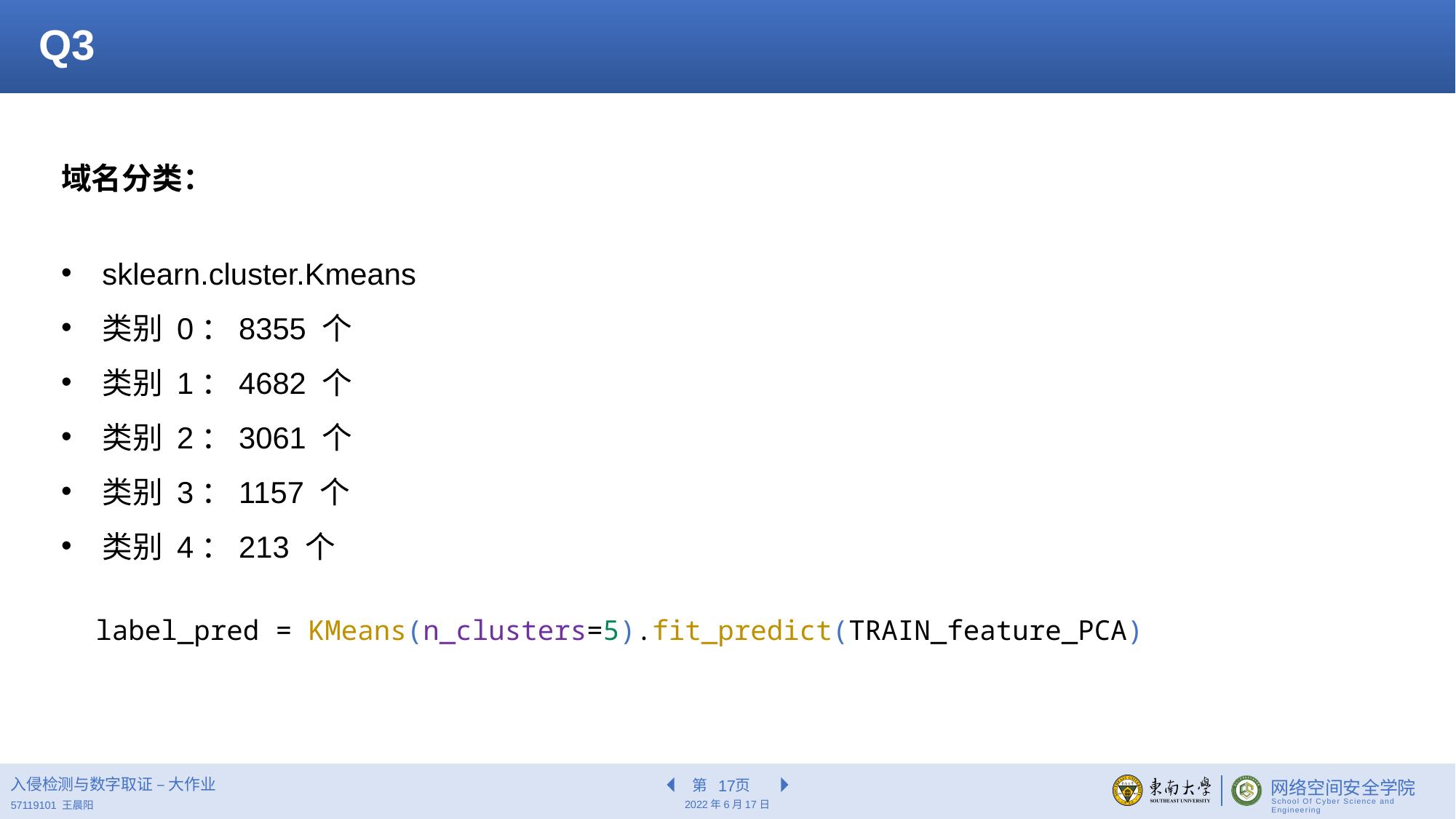

Q3
域名分类：
sklearn.cluster.Kmeans
类别 0：8355 个
类别 1：4682 个
类别 2：3061 个
类别 3：1157 个
类别 4：213 个
label_pred = KMeans(n_clusters=5).fit_predict(TRAIN_feature_PCA)
入侵检测与数字取证 – 大作业
17
2022年6月17日
57119101 王晨阳